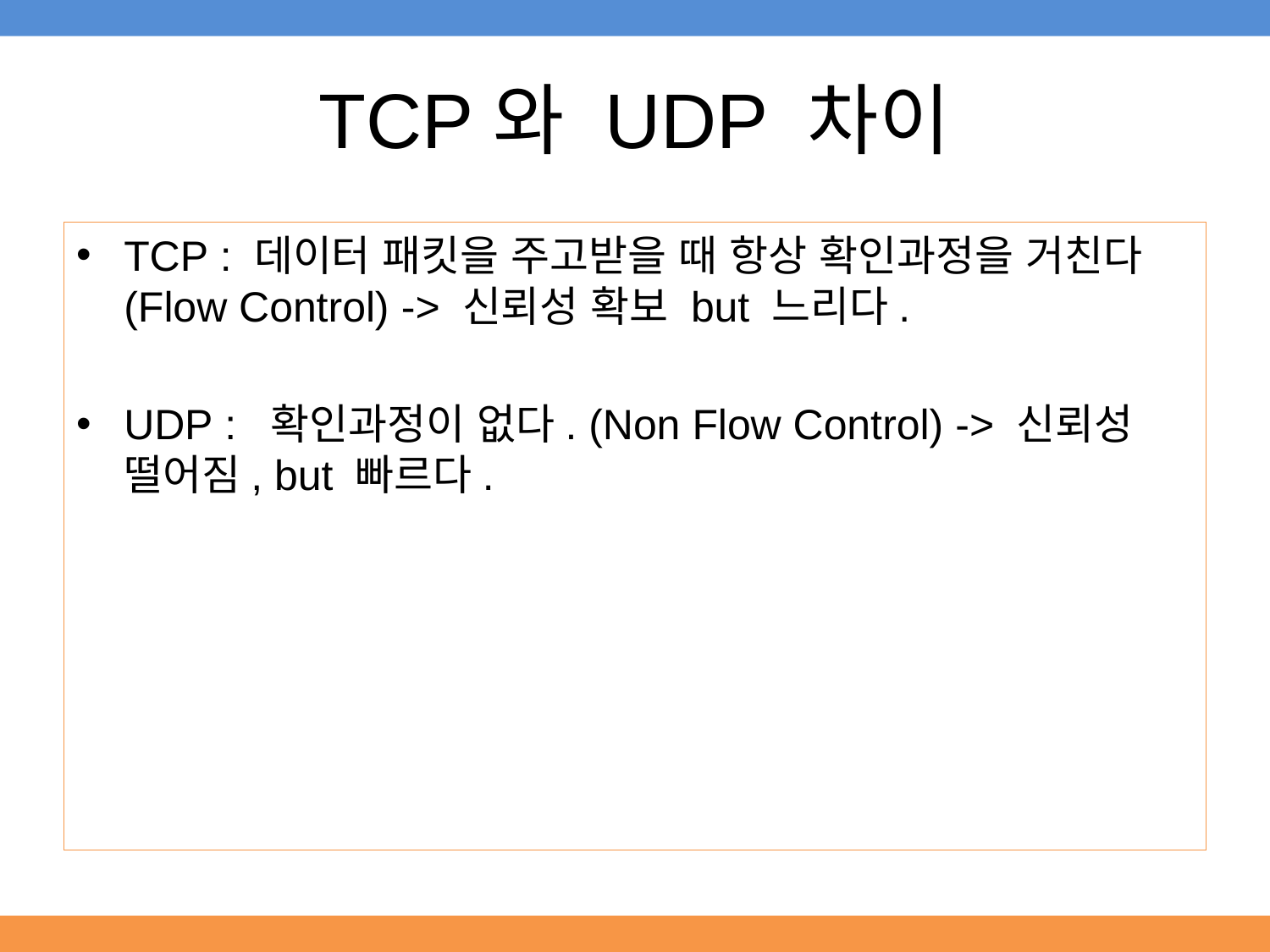

# TCP와 UDP 차이
TCP : 데이터 패킷을 주고받을 때 항상 확인과정을 거친다(Flow Control) -> 신뢰성 확보 but 느리다.

UDP :  확인과정이 없다. (Non Flow Control) -> 신뢰성 떨어짐, but 빠르다.